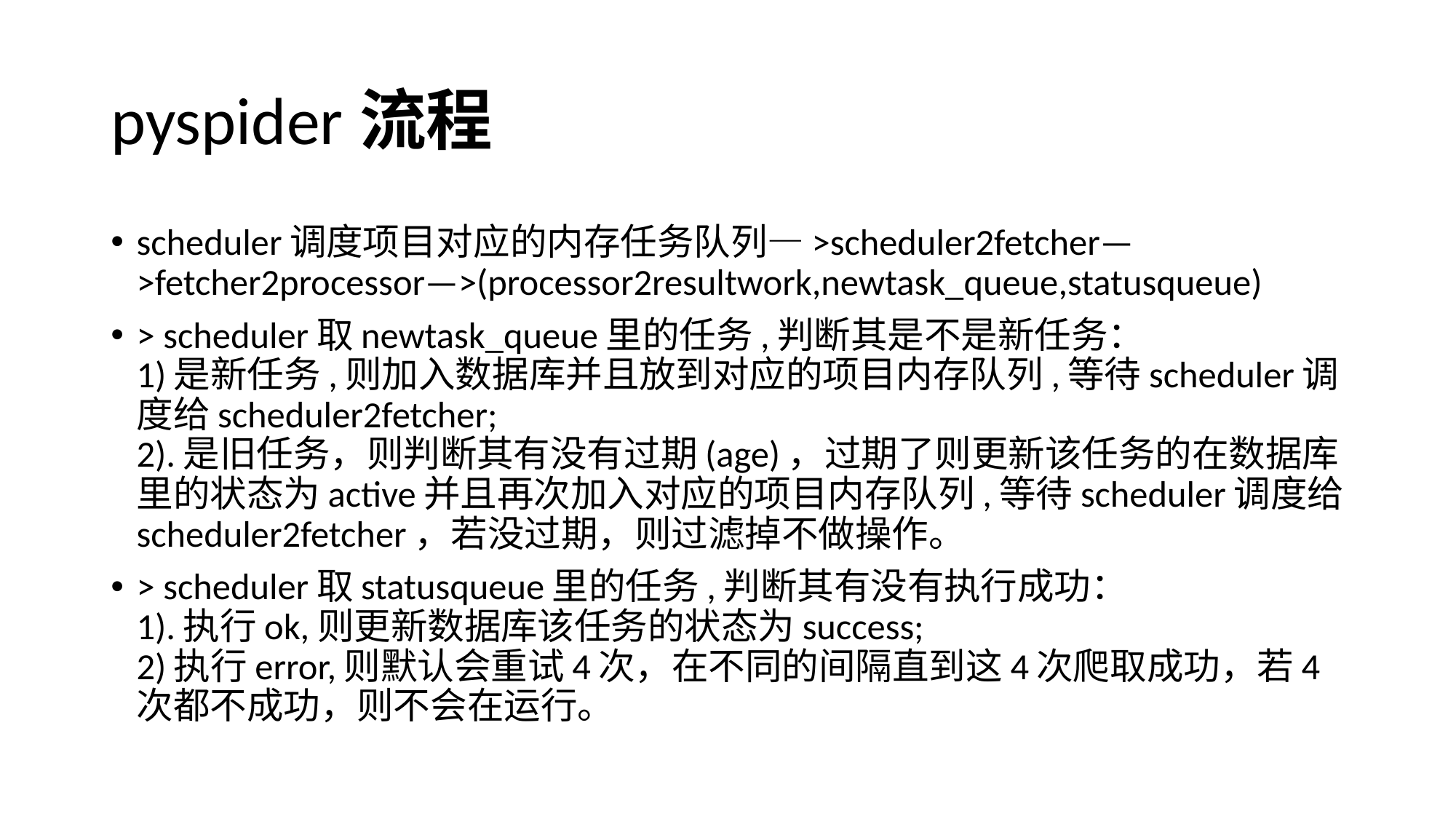

# pyspider流程
scheduler调度项目对应的内存任务队列—>scheduler2fetcher—>fetcher2processor—>(processor2resultwork,newtask_queue,statusqueue)
> scheduler取newtask_queue里的任务,判断其是不是新任务：
1)是新任务,则加入数据库并且放到对应的项目内存队列,等待scheduler调度给scheduler2fetcher;
2).是旧任务，则判断其有没有过期(age)，过期了则更新该任务的在数据库里的状态为active并且再次加入对应的项目内存队列,等待scheduler调度给scheduler2fetcher，若没过期，则过滤掉不做操作。
> scheduler取statusqueue里的任务,判断其有没有执行成功：
1).执行ok,则更新数据库该任务的状态为success;
2)执行error,则默认会重试4次，在不同的间隔直到这4次爬取成功，若4次都不成功，则不会在运行。